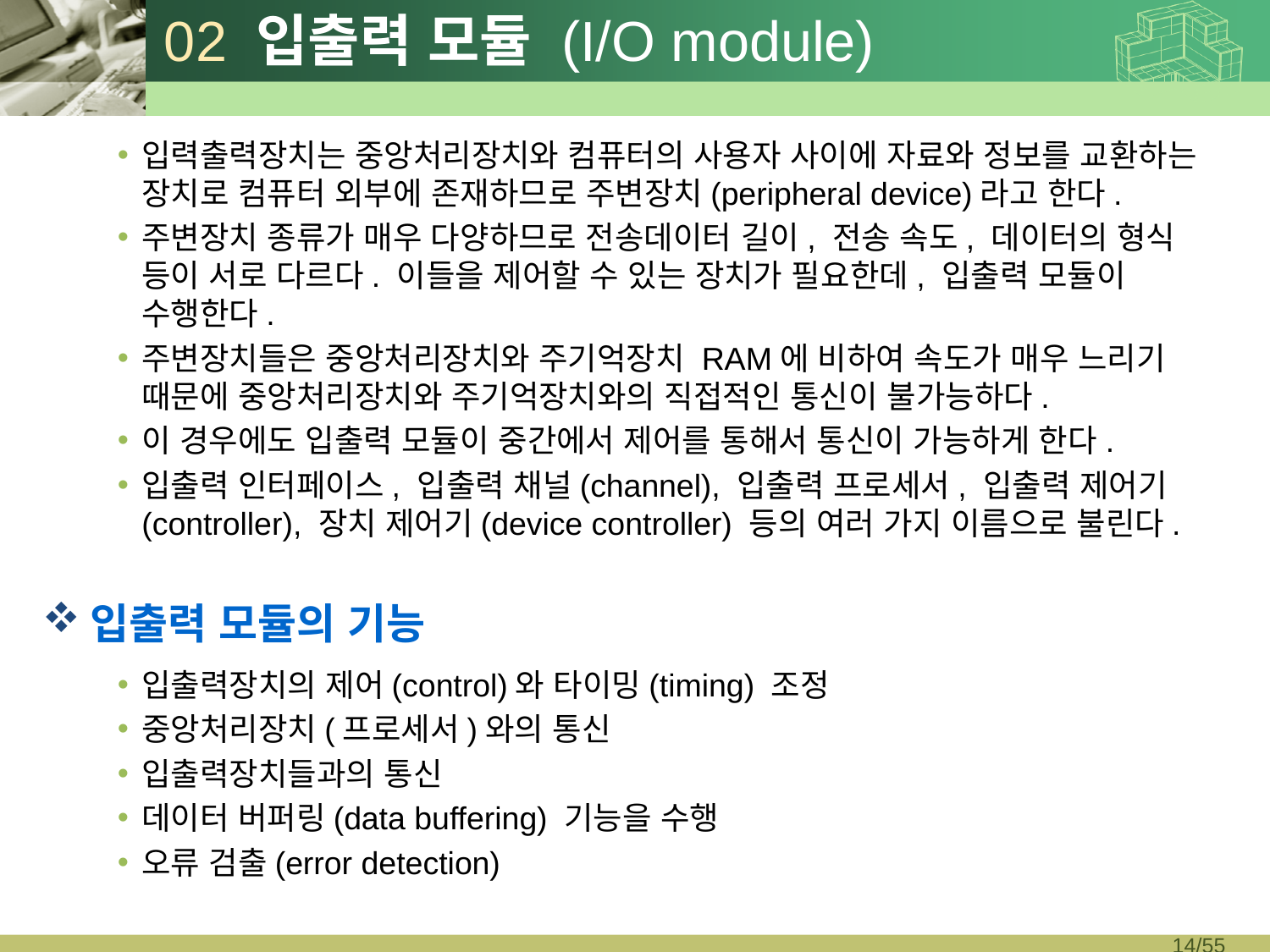

# 02 입출력 모듈 (I/O module)
입력출력장치는 중앙처리장치와 컴퓨터의 사용자 사이에 자료와 정보를 교환하는 장치로 컴퓨터 외부에 존재하므로 주변장치(peripheral device)라고 한다.
주변장치 종류가 매우 다양하므로 전송데이터 길이, 전송 속도, 데이터의 형식 등이 서로 다르다. 이들을 제어할 수 있는 장치가 필요한데, 입출력 모듈이 수행한다.
주변장치들은 중앙처리장치와 주기억장치 RAM에 비하여 속도가 매우 느리기 때문에 중앙처리장치와 주기억장치와의 직접적인 통신이 불가능하다.
이 경우에도 입출력 모듈이 중간에서 제어를 통해서 통신이 가능하게 한다.
입출력 인터페이스, 입출력 채널(channel), 입출력 프로세서, 입출력 제어기(controller), 장치 제어기(device controller) 등의 여러 가지 이름으로 불린다.

입출력 모듈의 기능
입출력장치의 제어(control)와 타이밍(timing) 조정
중앙처리장치(프로세서)와의 통신
입출력장치들과의 통신
데이터 버퍼링(data buffering) 기능을 수행
오류 검출(error detection)